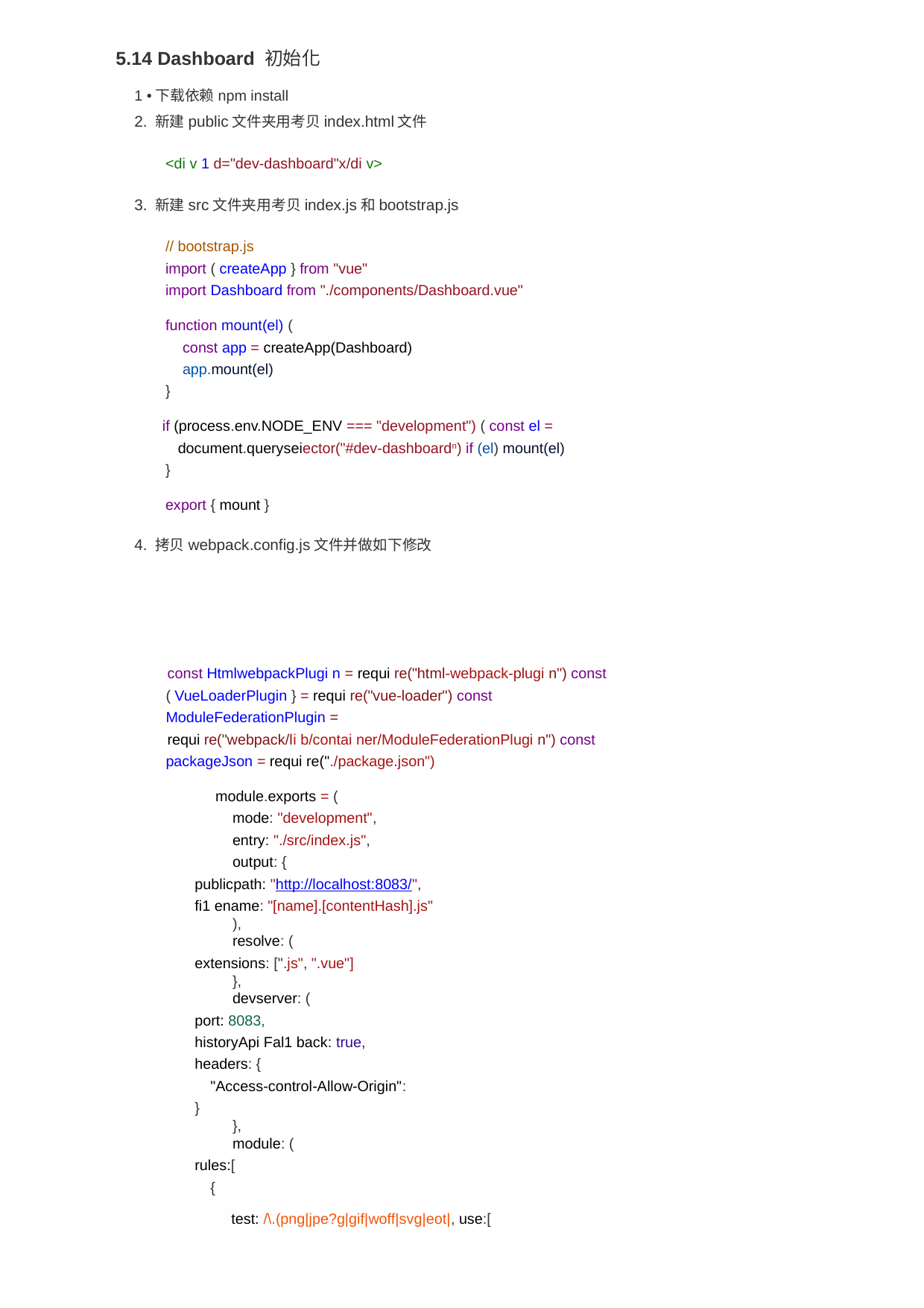

5.14 Dashboard 初始化
1 •下载依赖npm install
2. 新建public文件夹用考贝index.html文件
<di v 1 d="dev-dashboard"x/di v>
3. 新建src文件夹用考贝index.js和bootstrap.js
// bootstrap.js
import ( createApp } from "vue"
import Dashboard from "./components/Dashboard.vue"
function mount(el) (
const app = createApp(Dashboard)
app.mount(el)
}
if (process.env.node_env === "development") ( const el = document.queryseiector("#dev-dashboardn) if (el) mount(el)
}
export { mount }
4. 拷贝webpack.config.js文件并做如下修改
const HtmlwebpackPlugi n = requi re("html-webpack-plugi n") const ( VueLoaderPlugin } = requi re("vue-loader") const ModuleFederationPlugin =
requi re("webpack/li b/contai ner/ModuleFederationPlugi n") const packageJson = requi re("./package.json")
module.exports = (
mode: "development",
entry: "./src/index.js",
output: {
publicpath: "http://localhost:8083/",
fi1 ename: "[name].[contentHash].js"
),
resolve: (
extensions: [".js", ".vue"]
},
devserver: (
port: 8083,
historyApi Fal1 back: true,
headers: {
"Access-control-Allow-Origin":
}
},
module: (
rules:[
{
test: /\.(png|jpe?g|gif|woff|svg|eot|, use:[